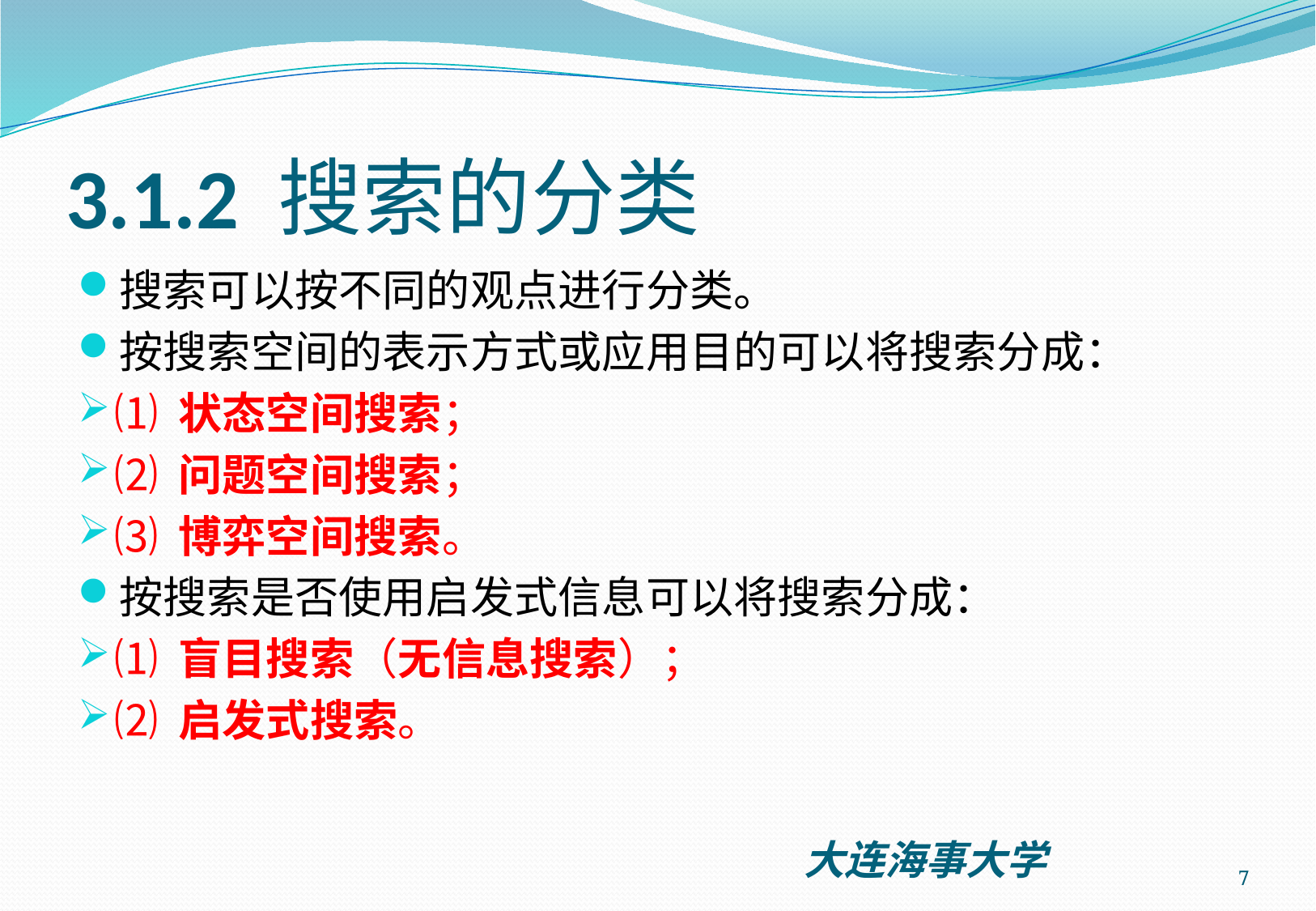

# 3.1.2 搜索的分类
搜索可以按不同的观点进行分类。
按搜索空间的表示方式或应用目的可以将搜索分成：
⑴ 状态空间搜索；
⑵ 问题空间搜索；
⑶ 博弈空间搜索。
按搜索是否使用启发式信息可以将搜索分成：
⑴ 盲目搜索（无信息搜索）；
⑵ 启发式搜索。
7